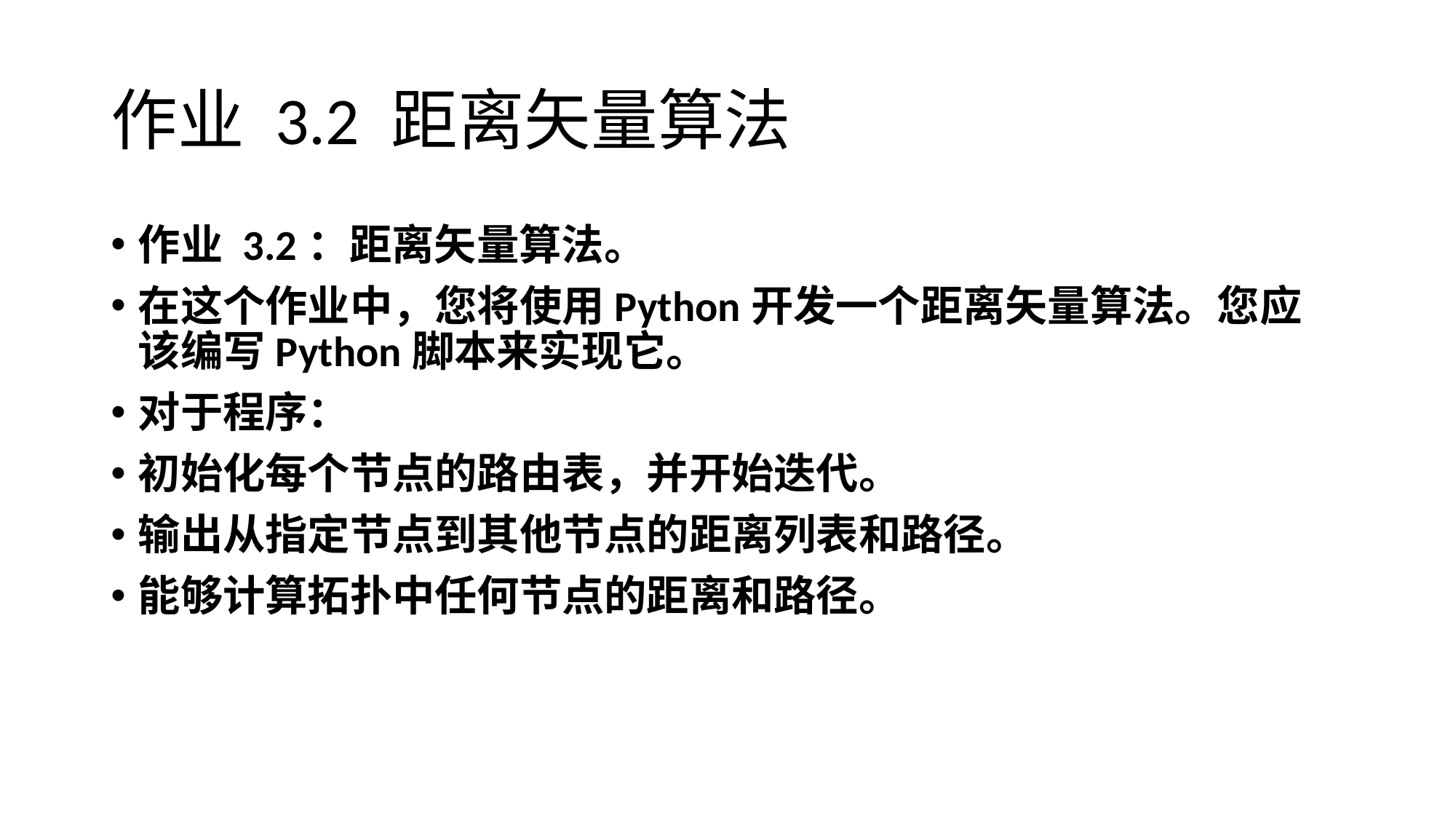

# 作业 3.2 距离矢量算法
作业 3.2：距离矢量算法。
在这个作业中，您将使用Python开发一个距离矢量算法。您应该编写Python脚本来实现它。
对于程序：
初始化每个节点的路由表，并开始迭代。
输出从指定节点到其他节点的距离列表和路径。
能够计算拓扑中任何节点的距离和路径。